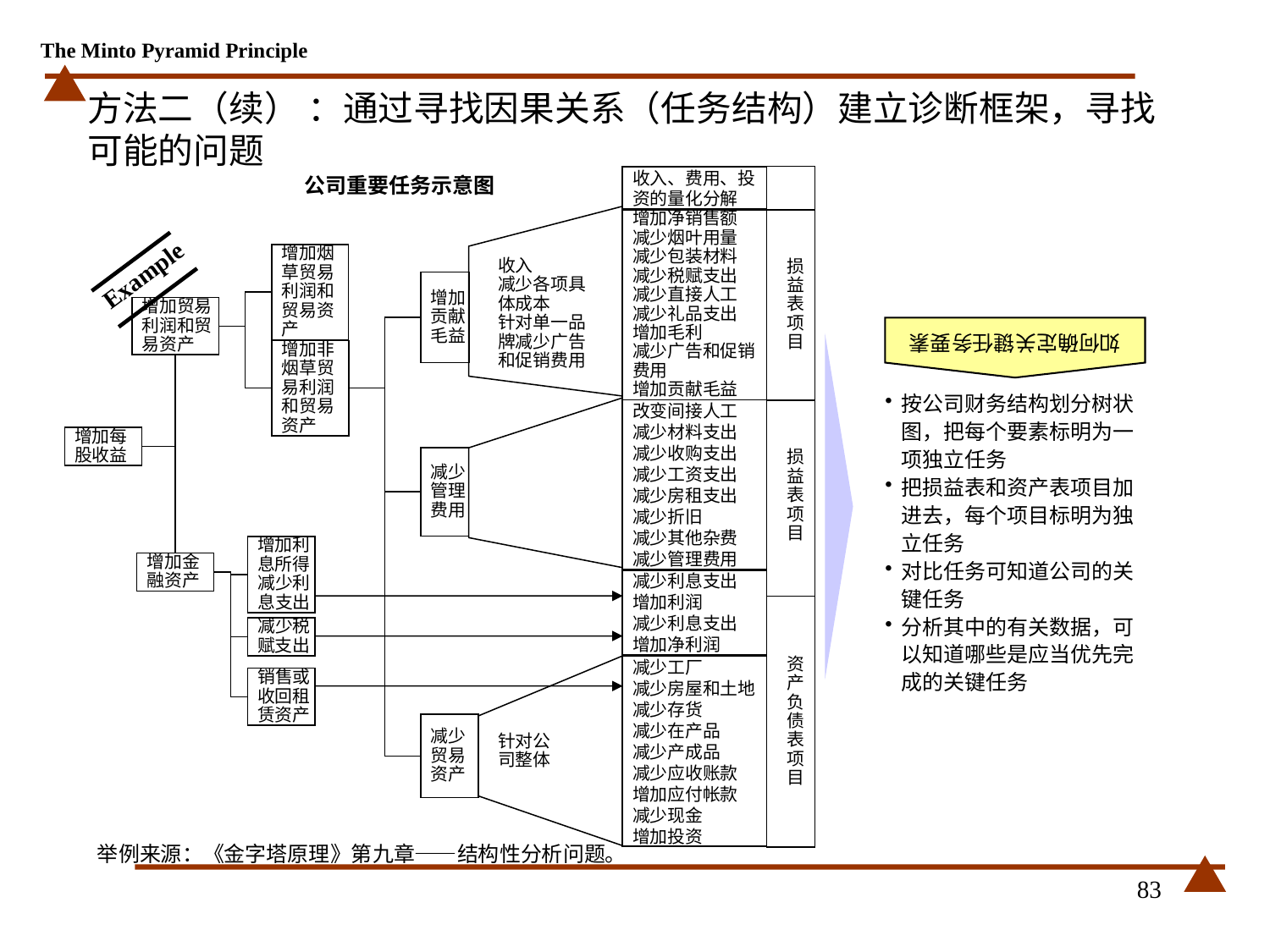

# 方法二（续） ：通过寻找因果关系（任务结构）建立诊断框架，寻找可能的问题
收入、费用、投资的量化分解

增加净销售额
减少烟叶用量
减少包装材料
减少税赋支出
减少直接人工
减少礼品支出
增加毛利
减少广告和促销费用
增加贡献毛益
损
益
表
项
目
损
益
表
项
目
改变间接人工
减少材料支出
减少收购支出
减少工资支出
减少房租支出
减少折旧
减少其他杂费
减少管理费用
减少利息支出
增加利润
减少利息支出
增加净利润
资
产
负
债
表
项
目
减少工厂
减少房屋和土地
减少存货
减少在产品
减少产成品
减少应收账款
增加应付帐款
减少现金
增加投资

增加烟草贸易利润和贸易资产
增加非烟草贸易利润和贸易资产
收入
减少各项具体成本
针对单一品牌减少广告和促销费用
增加贡献毛益
增加贸易利润和贸易资产

增加每股收益
减少管理费用
增加利息所得减少利息支出
增加金融资产

减少税赋支出

销售或收回租赁资产

针对公司整体
减少贸易资产
公司重要任务示意图
Example

如何确定关键任务要素
按公司财务结构划分树状图，把每个要素标明为一项独立任务
把损益表和资产表项目加进去，每个项目标明为独立任务
对比任务可知道公司的关键任务
分析其中的有关数据，可以知道哪些是应当优先完成的关键任务

举例来源：《金字塔原理》第九章——结构性分析问题。
83